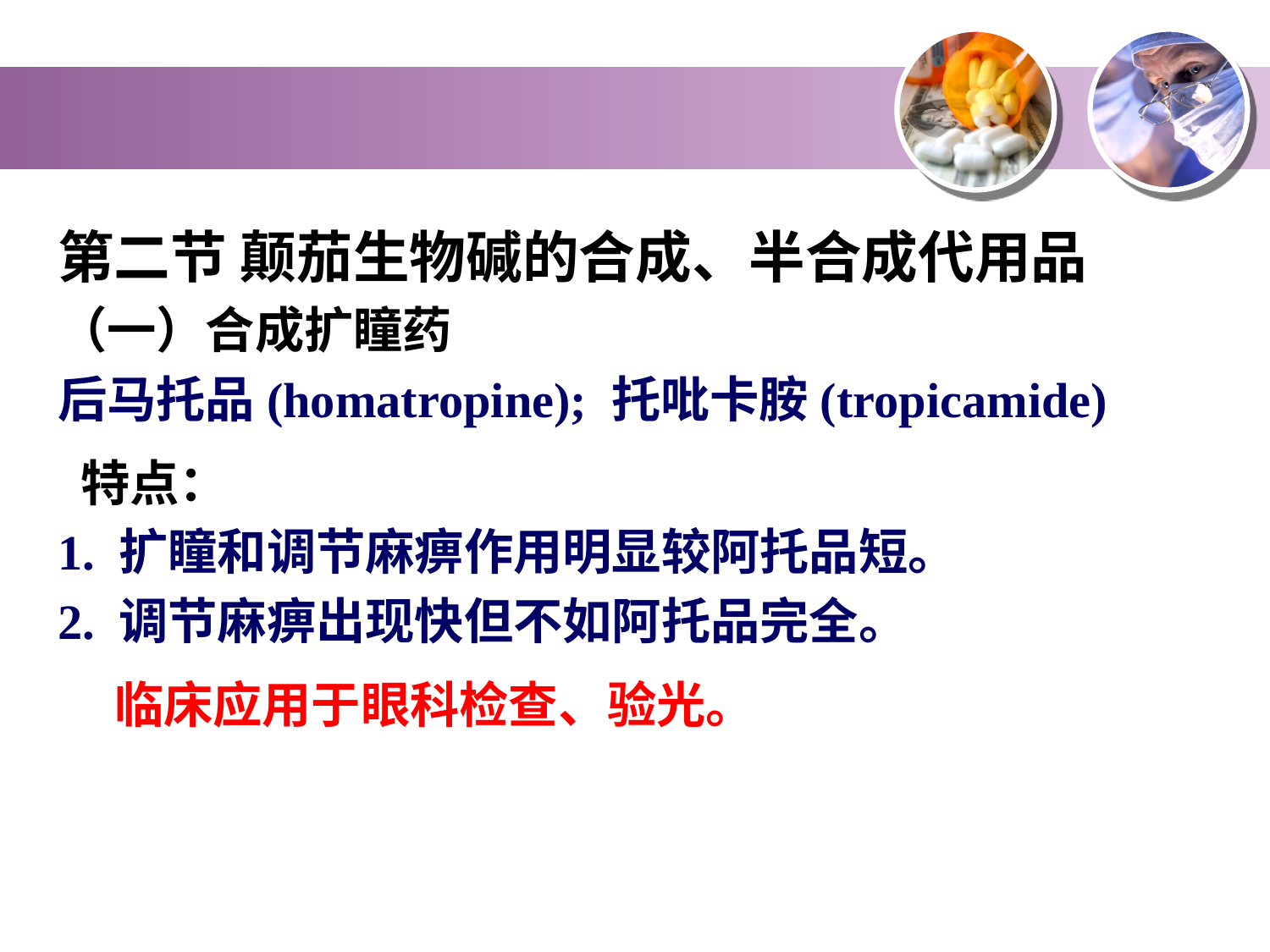

第二节 颠茄生物碱的合成、半合成代用品
（一）合成扩瞳药
后马托品(homatropine); 托吡卡胺(tropicamide)
 特点：
1. 扩瞳和调节麻痹作用明显较阿托品短。
2. 调节麻痹出现快但不如阿托品完全。
    临床应用于眼科检查、验光。